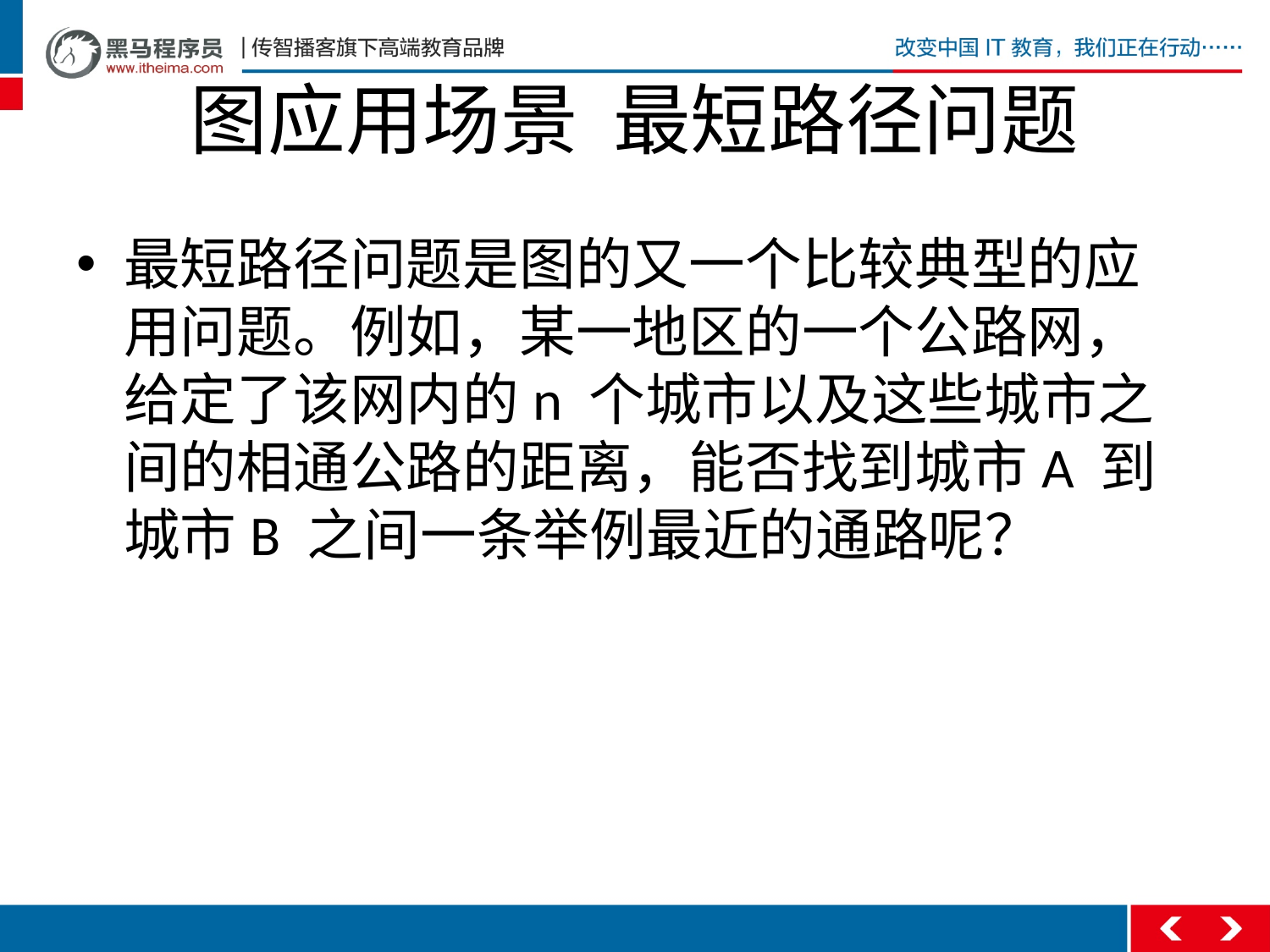

# 图应用场景  最短路径问题
最短路径问题是图的又一个比较典型的应用问题。例如，某一地区的一个公路网，给定了该网内的n 个城市以及这些城市之间的相通公路的距离，能否找到城市A 到城市B 之间一条举例最近的通路呢？